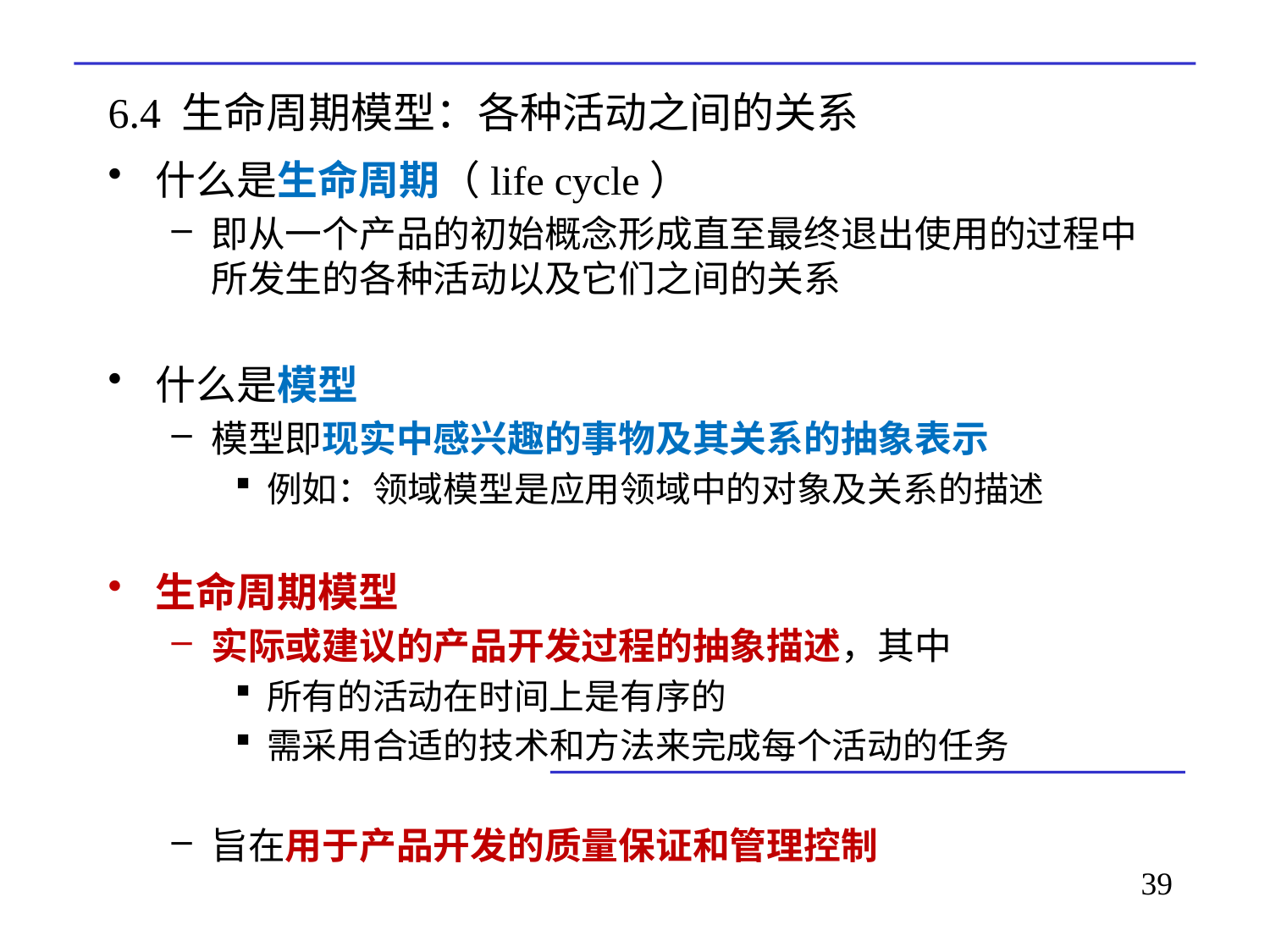

# 6.4 生命周期模型：各种活动之间的关系
什么是生命周期（life cycle）
即从一个产品的初始概念形成直至最终退出使用的过程中所发生的各种活动以及它们之间的关系

什么是模型
模型即现实中感兴趣的事物及其关系的抽象表示
例如：领域模型是应用领域中的对象及关系的描述

生命周期模型
实际或建议的产品开发过程的抽象描述，其中
所有的活动在时间上是有序的
需采用合适的技术和方法来完成每个活动的任务

旨在用于产品开发的质量保证和管理控制
39